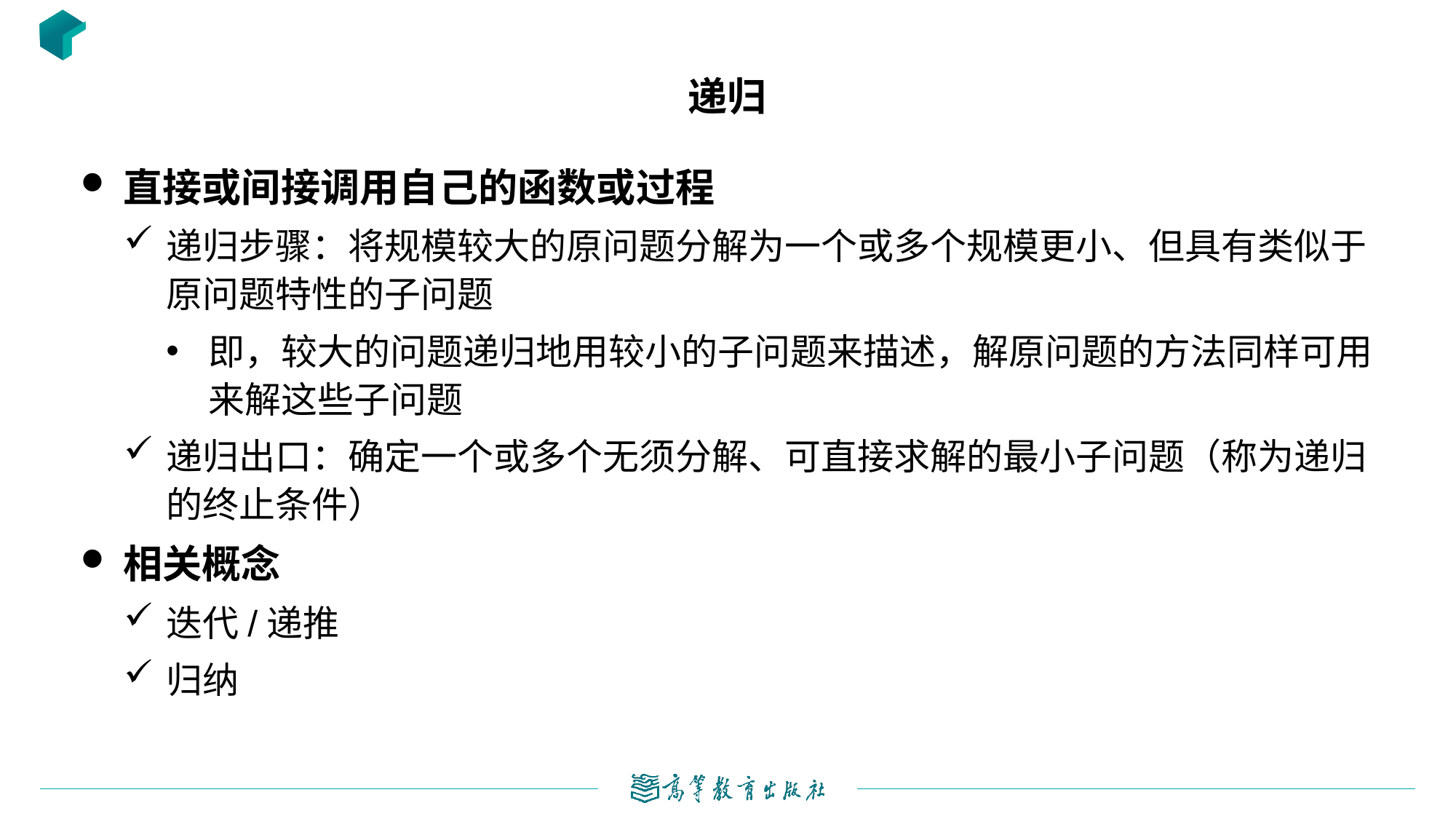

# 递归
直接或间接调用自己的函数或过程
递归步骤：将规模较大的原问题分解为一个或多个规模更小、但具有类似于原问题特性的子问题
即，较大的问题递归地用较小的子问题来描述，解原问题的方法同样可用来解这些子问题
递归出口：确定一个或多个无须分解、可直接求解的最小子问题（称为递归的终止条件）
相关概念
迭代/递推
归纳